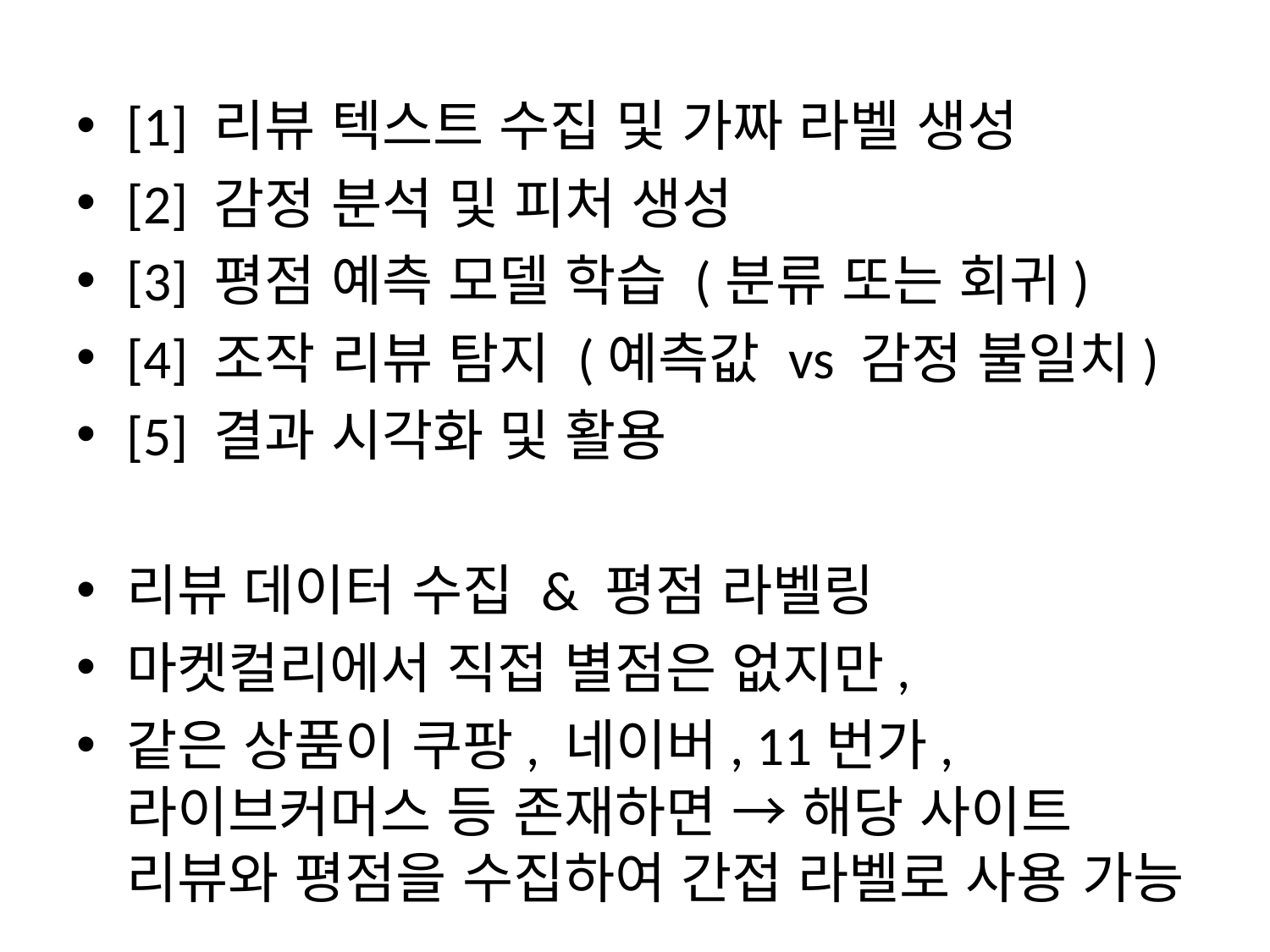

[1] 리뷰 텍스트 수집 및 가짜 라벨 생성
[2] 감정 분석 및 피처 생성
[3] 평점 예측 모델 학습 (분류 또는 회귀)
[4] 조작 리뷰 탐지 (예측값 vs 감정 불일치)
[5] 결과 시각화 및 활용

리뷰 데이터 수집 & 평점 라벨링
마켓컬리에서 직접 별점은 없지만,
같은 상품이 쿠팡, 네이버, 11번가, 라이브커머스 등 존재하면 → 해당 사이트 리뷰와 평점을 수집하여 간접 라벨로 사용 가능